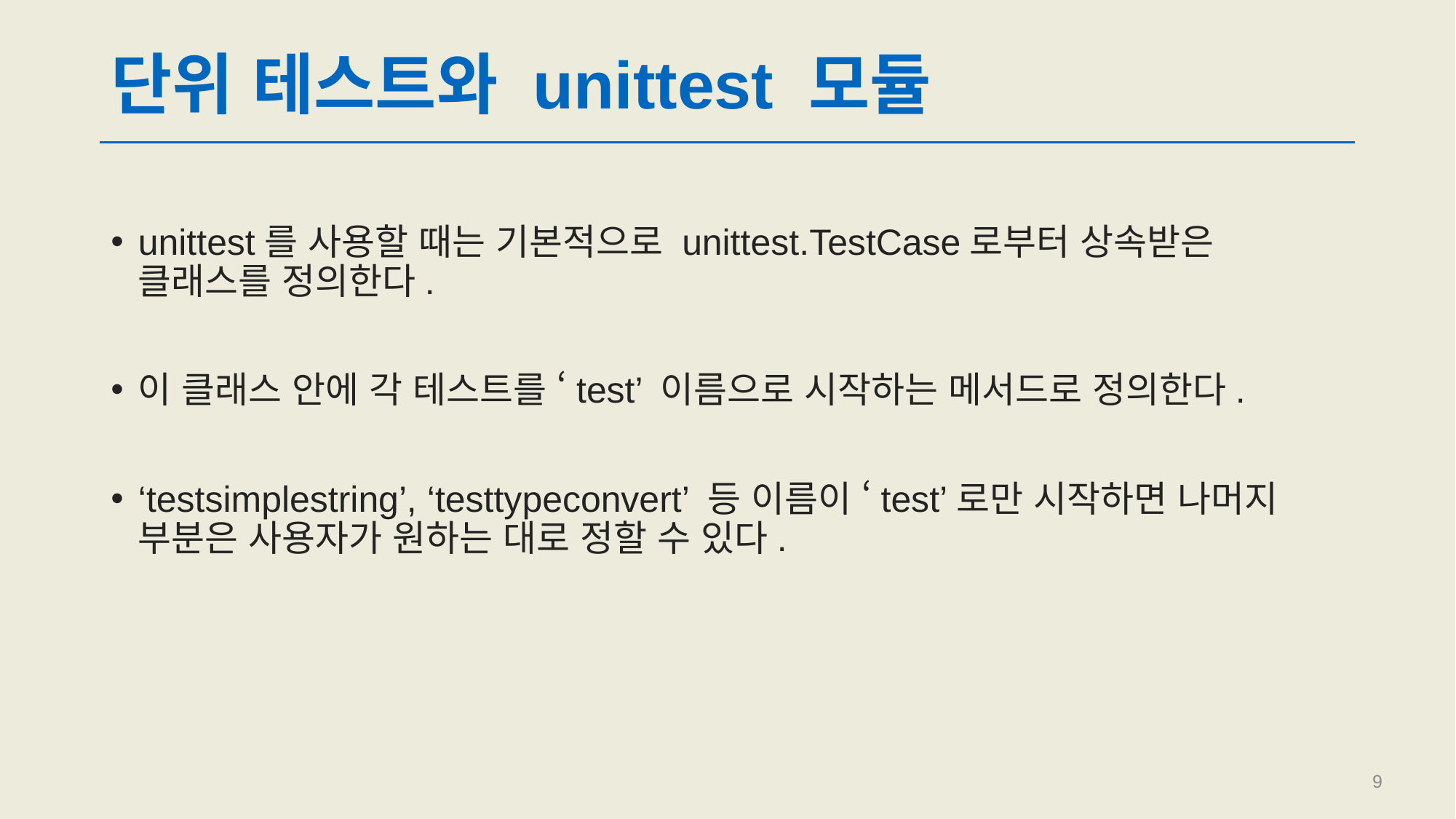

# 단위 테스트와 unittest 모듈
unittest를 사용할 때는 기본적으로 unittest.TestCase로부터 상속받은 클래스를 정의한다.

이 클래스 안에 각 테스트를 ‘test’ 이름으로 시작하는 메서드로 정의한다.

‘testsimplestring’, ‘testtypeconvert’ 등 이름이 ‘test’로만 시작하면 나머지 부분은 사용자가 원하는 대로 정할 수 있다.
9